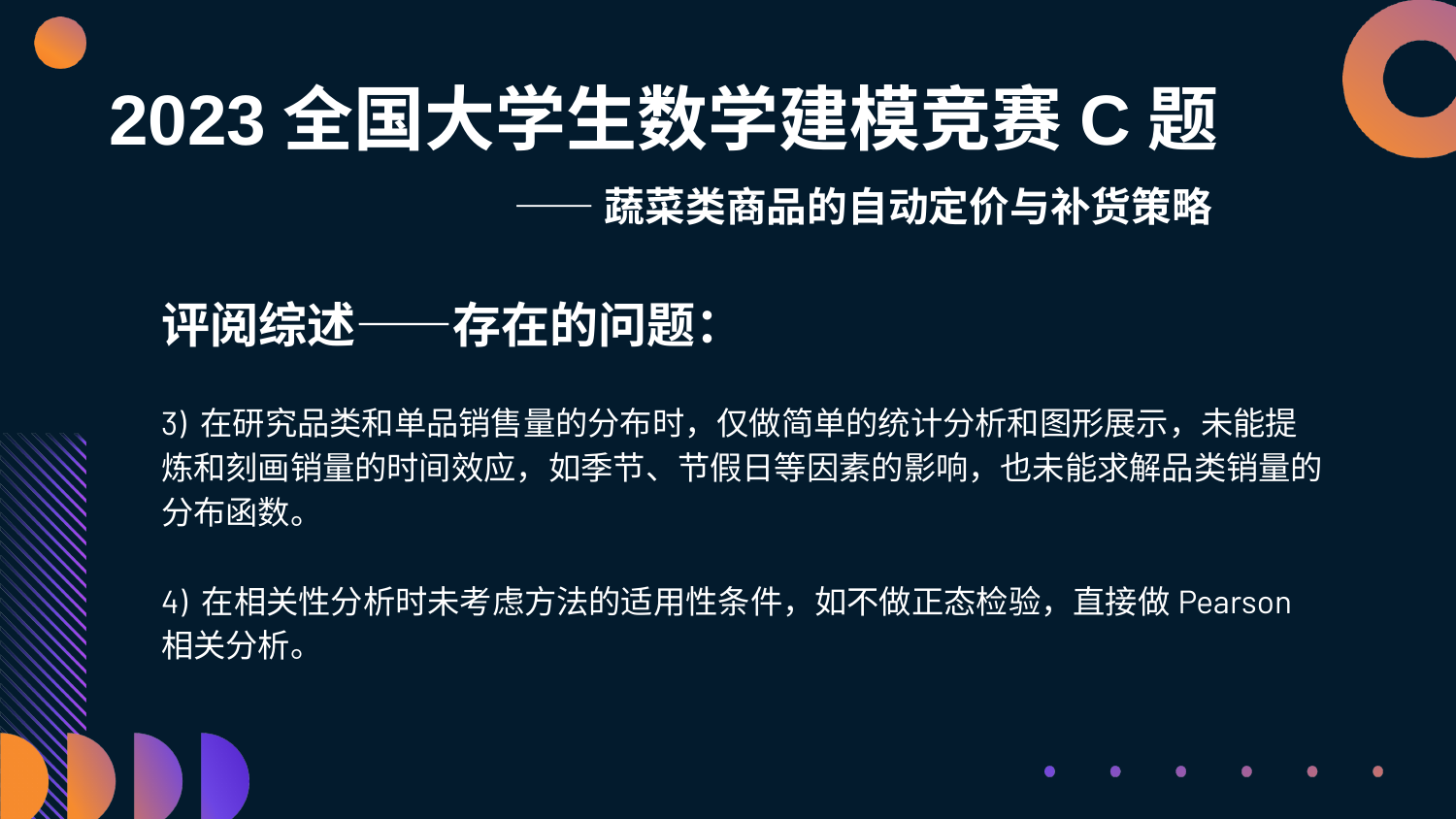

# 2023全国大学生数学建模竞赛C题
——蔬菜类商品的自动定价与补货策略
评阅综述——存在的问题：

3) 在研究品类和单品销售量的分布时，仅做简单的统计分析和图形展示，未能提炼和刻画销量的时间效应，如季节、节假日等因素的影响，也未能求解品类销量的分布函数。

4) 在相关性分析时未考虑方法的适用性条件，如不做正态检验，直接做Pearson相关分析。